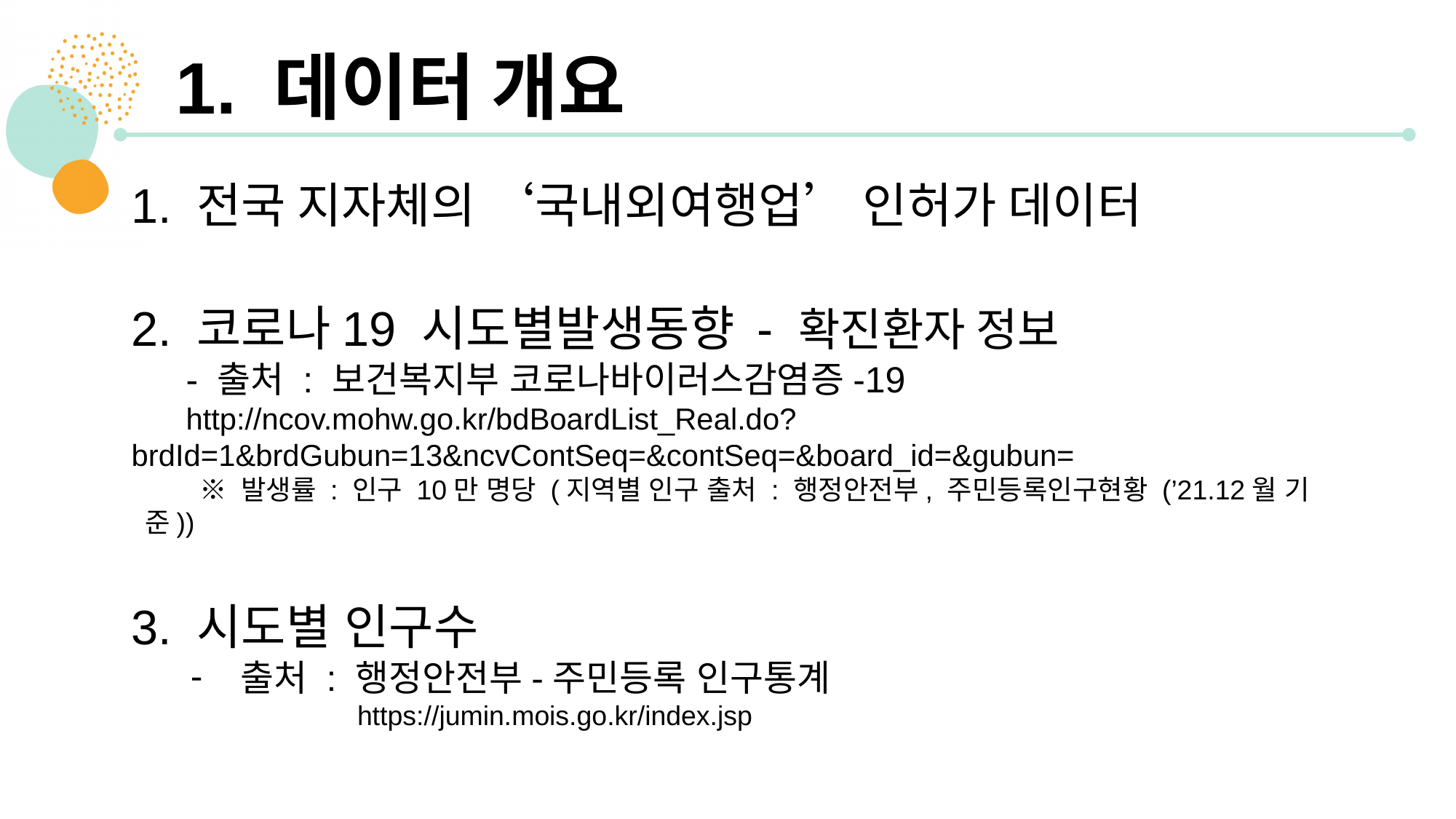

1. 데이터 개요
1. 전국 지자체의 ‘국내외여행업’ 인허가 데이터

2. 코로나19 시도별발생동향 - 확진환자 정보
- 출처 : 보건복지부 코로나바이러스감염증-19
http://ncov.mohw.go.kr/bdBoardList_Real.do?brdId=1&brdGubun=13&ncvContSeq=&contSeq=&board_id=&gubun=
※ 발생률 : 인구 10만 명당 (지역별 인구 출처 : 행정안전부, 주민등록인구현황 (’21.12월 기준))

3. 시도별 인구수
출처 : 행정안전부-주민등록 인구통계
     		 https://jumin.mois.go.kr/index.jsp